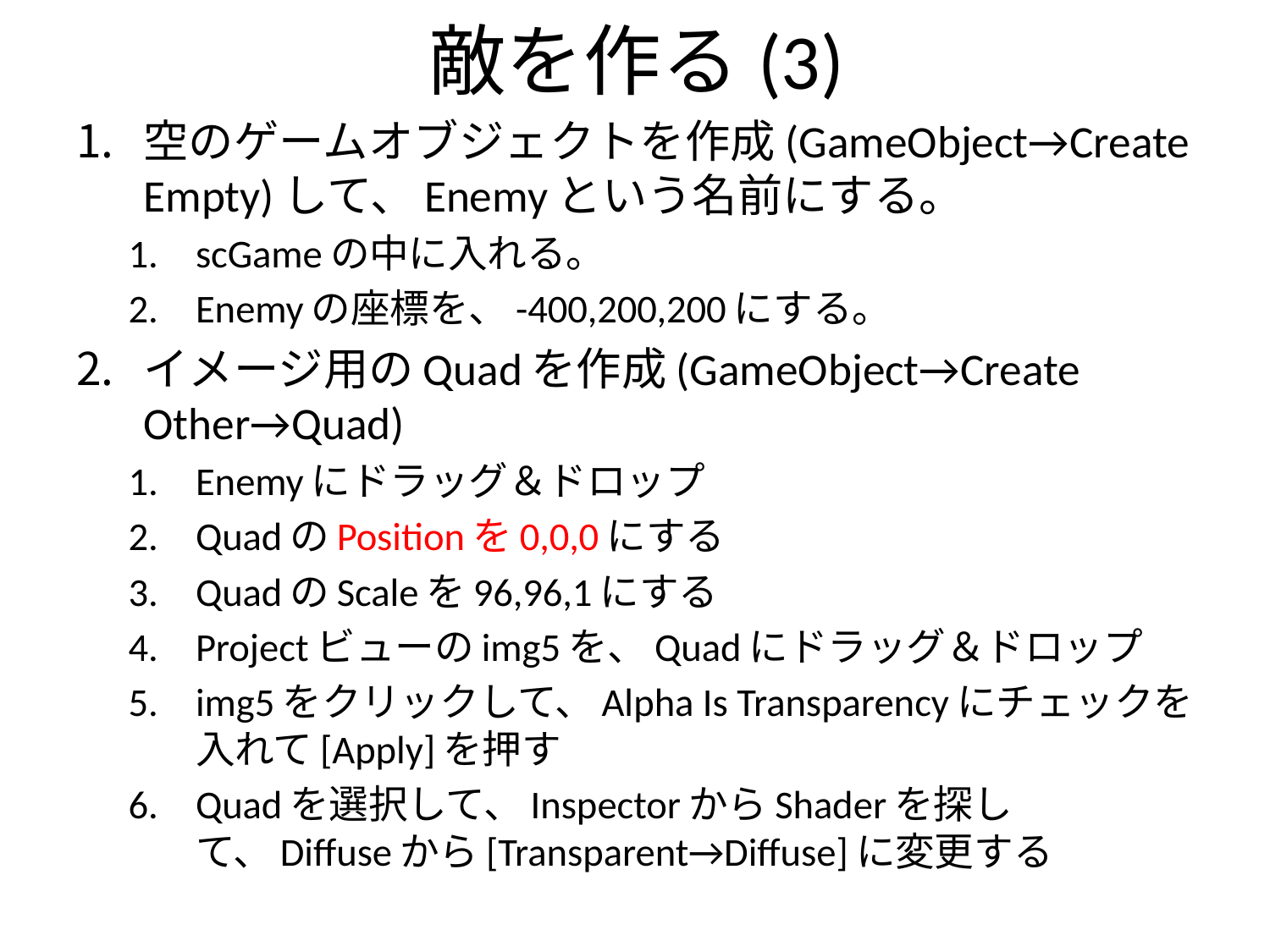

# 敵を作る(3)
空のゲームオブジェクトを作成(GameObject→Create Empty)して、Enemyという名前にする。
scGameの中に入れる。
Enemyの座標を、-400,200,200にする。
イメージ用のQuadを作成(GameObject→Create Other→Quad)
Enemyにドラッグ＆ドロップ
QuadのPositionを0,0,0にする
QuadのScaleを96,96,1にする
Projectビューのimg5を、Quadにドラッグ＆ドロップ
img5をクリックして、Alpha Is Transparencyにチェックを入れて[Apply]を押す
Quadを選択して、InspectorからShaderを探して、Diffuseから[Transparent→Diffuse]に変更する